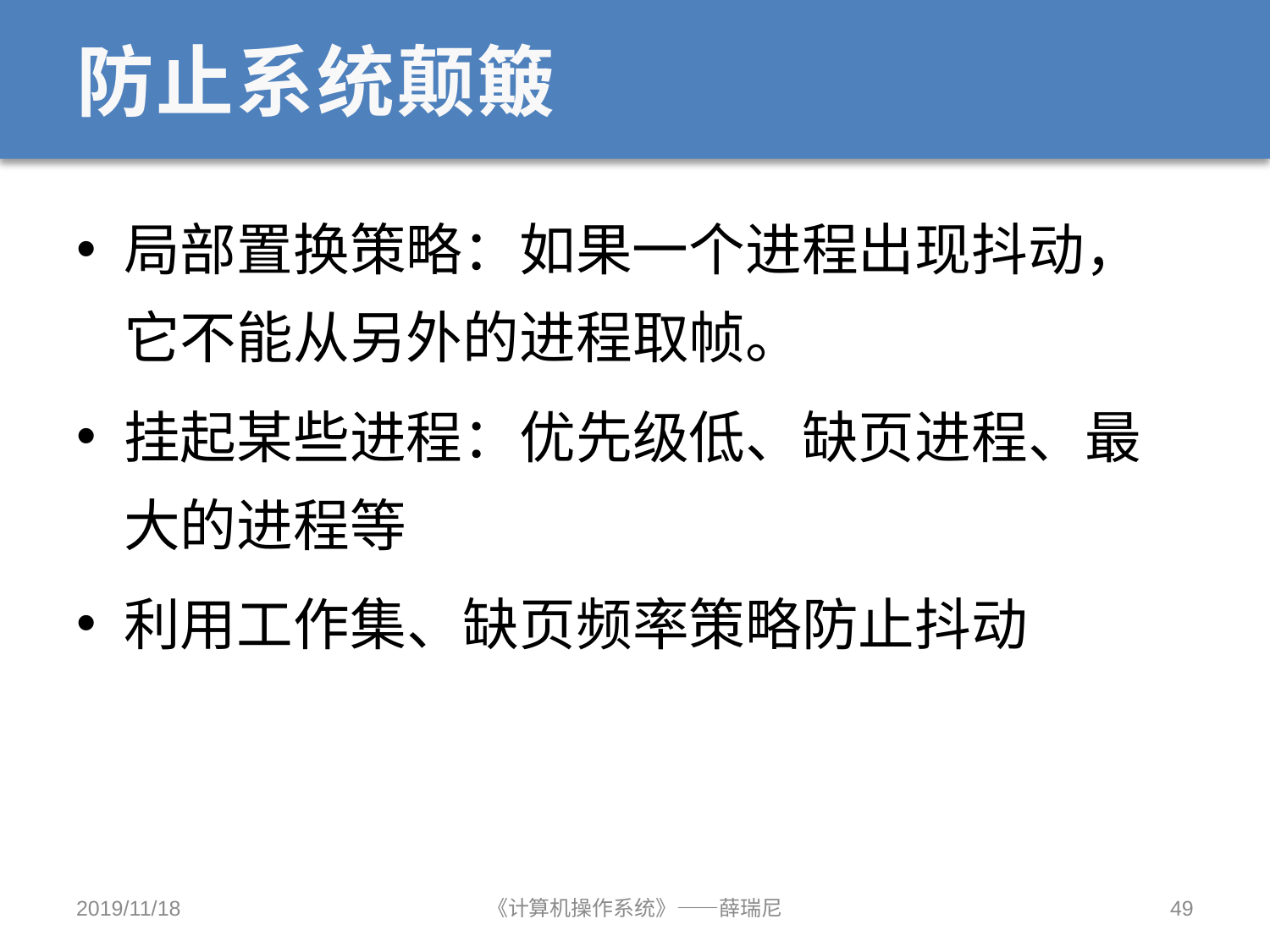

# 防止系统颠簸
局部置换策略：如果一个进程出现抖动，它不能从另外的进程取帧。
挂起某些进程：优先级低、缺页进程、最大的进程等
利用工作集、缺页频率策略防止抖动

2019/11/18
《计算机操作系统》——薛瑞尼
49